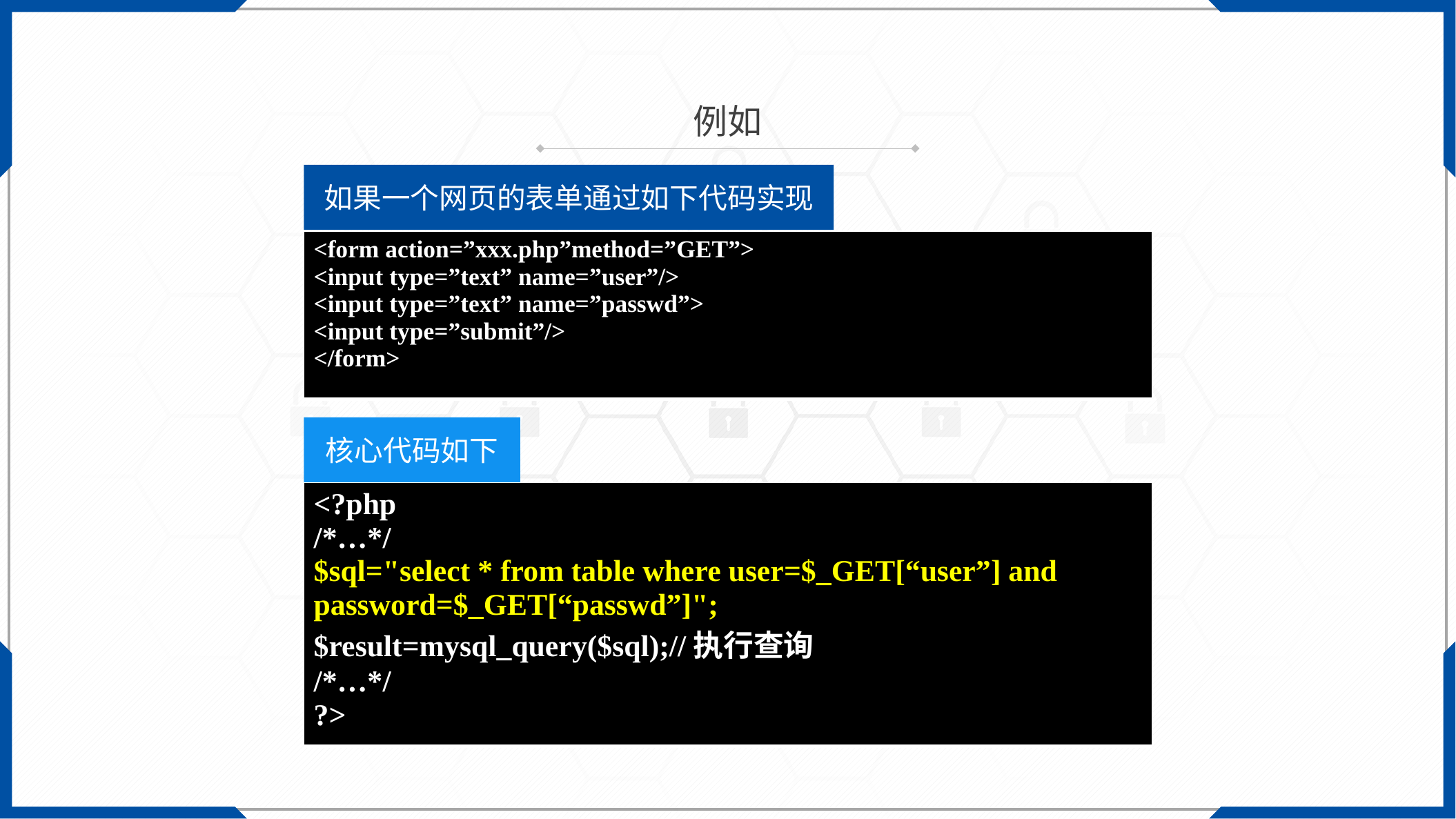

例如
如果一个网页的表单通过如下代码实现
| <form action=”xxx.php”method=”GET”> <input type=”text” name=”user”/> <input type=”text” name=”passwd”> <input type=”submit”/> </form> |
| --- |
核心代码如下
| <?php /\*…\*/ $sql="select \* from table where user=$\_GET[“user”] and password=$\_GET[“passwd”]"; $result=mysql\_query($sql);//执行查询 /\*…\*/ ?> |
| --- |